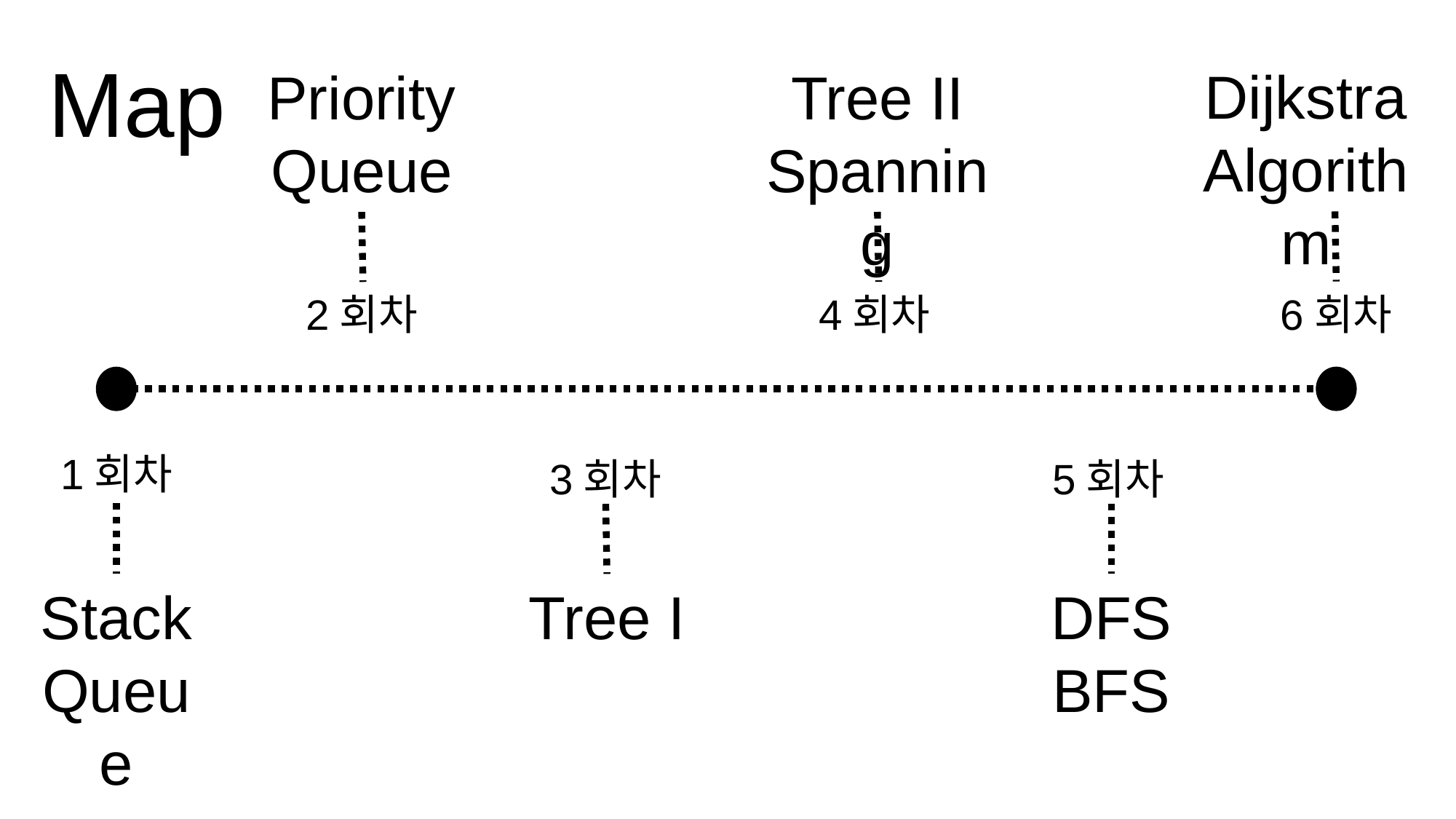

Map
Dijkstra
Algorithm
Tree II
Spanning
Priority Queue
2회차
4회차
6회차

1회차
3회차
5회차
DFS
BFS
Stack
Queue
Tree I